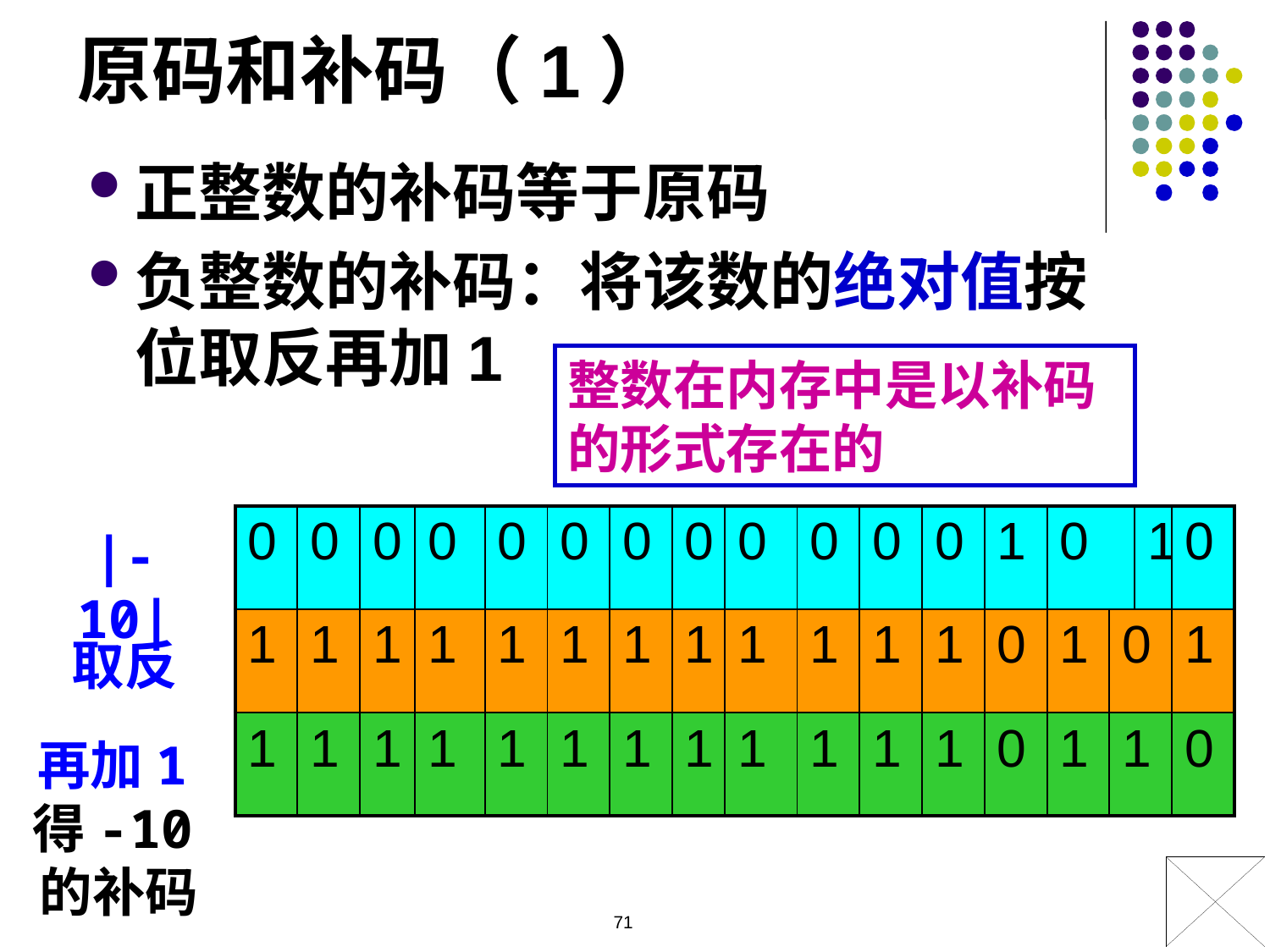

原码和补码（1）
正整数的补码等于原码
负整数的补码：将该数的绝对值按位取反再加1
整数在内存中是以补码的形式存在的
| 0 | 0 | 0 | 0 | 0 | 0 | 0 | 0 | 0 | 0 | 0 | 0 | 1 | 0 |  | 1 | 0 |
| --- | --- | --- | --- | --- | --- | --- | --- | --- | --- | --- | --- | --- | --- | --- | --- | --- |
| 1 | 1 | 1 | 1 | 1 | 1 | 1 | 1 | 1 | 1 | 1 | 1 | 0 | 1 | 0 |  | 1 |
| 1 | 1 | 1 | 1 | 1 | 1 | 1 | 1 | 1 | 1 | 1 | 1 | 0 | 1 | 1 |  | 0 |
|-10|
取反
再加1得-10的补码
71